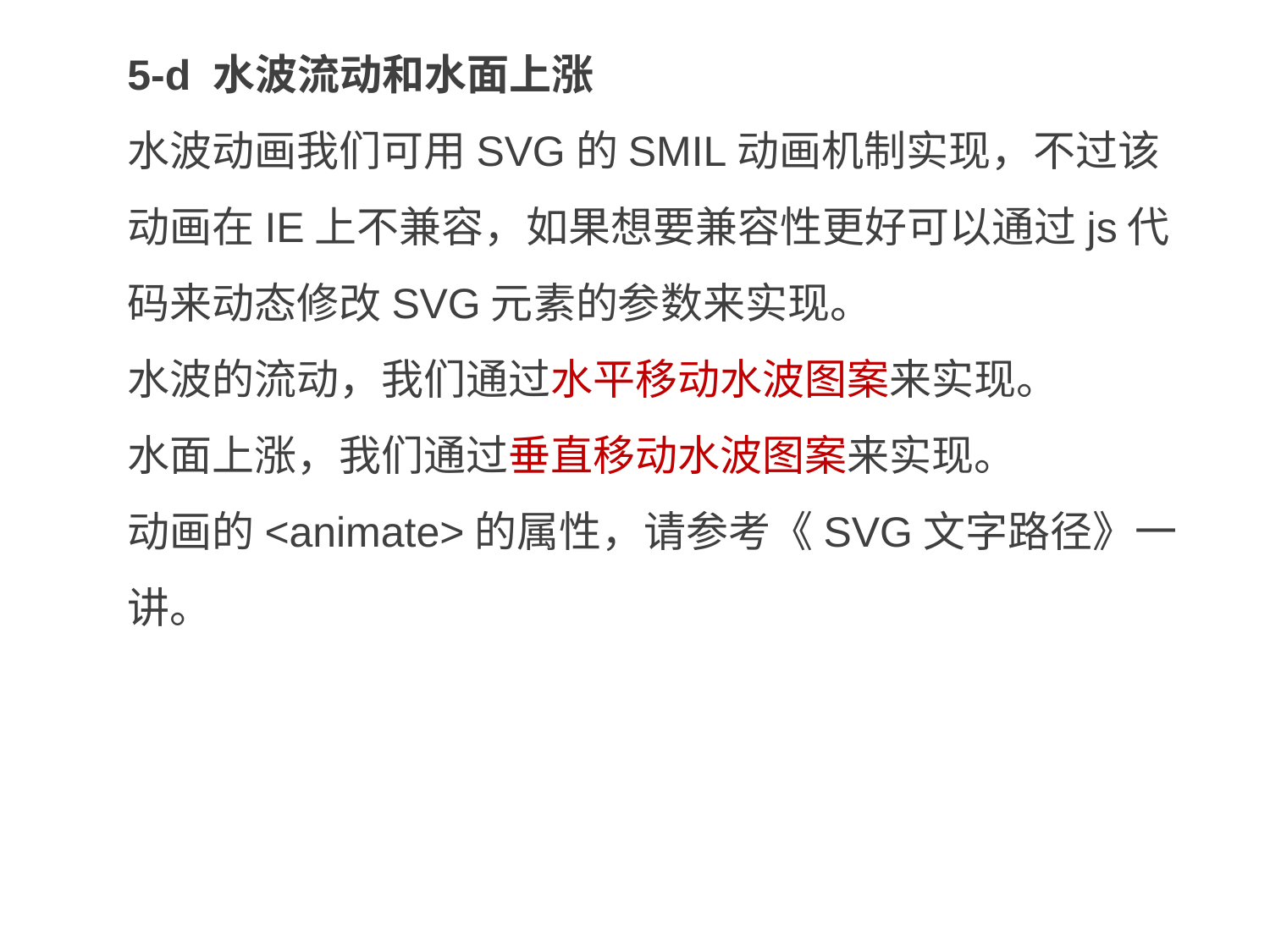

5-d 水波流动和水面上涨
水波动画我们可用SVG的SMIL动画机制实现，不过该动画在IE上不兼容，如果想要兼容性更好可以通过js代码来动态修改SVG元素的参数来实现。
水波的流动，我们通过水平移动水波图案来实现。
水面上涨，我们通过垂直移动水波图案来实现。
动画的<animate>的属性，请参考《SVG文字路径》一讲。